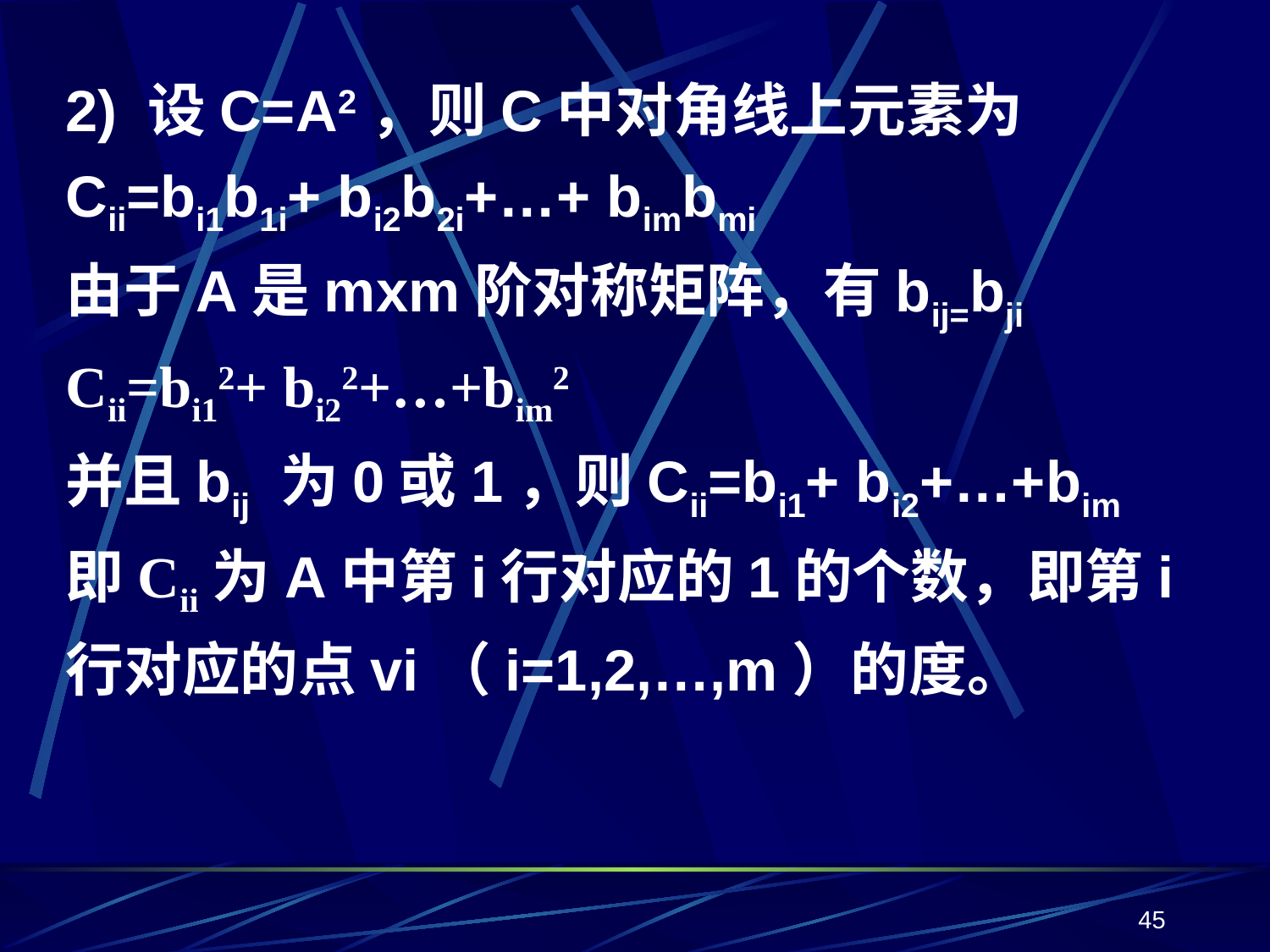

2) 设C=A2，则C中对角线上元素为
Cii=bi1b1i+ bi2b2i+…+ bimbmi
由于A是mxm阶对称矩阵，有bij=bji
Cii=bi12+ bi22+…+bim2
并且bij 为0或1，则Cii=bi1+ bi2+…+bim
即Cii为A中第i行对应的1的个数，即第i行对应的点vi（i=1,2,…,m）的度。

45